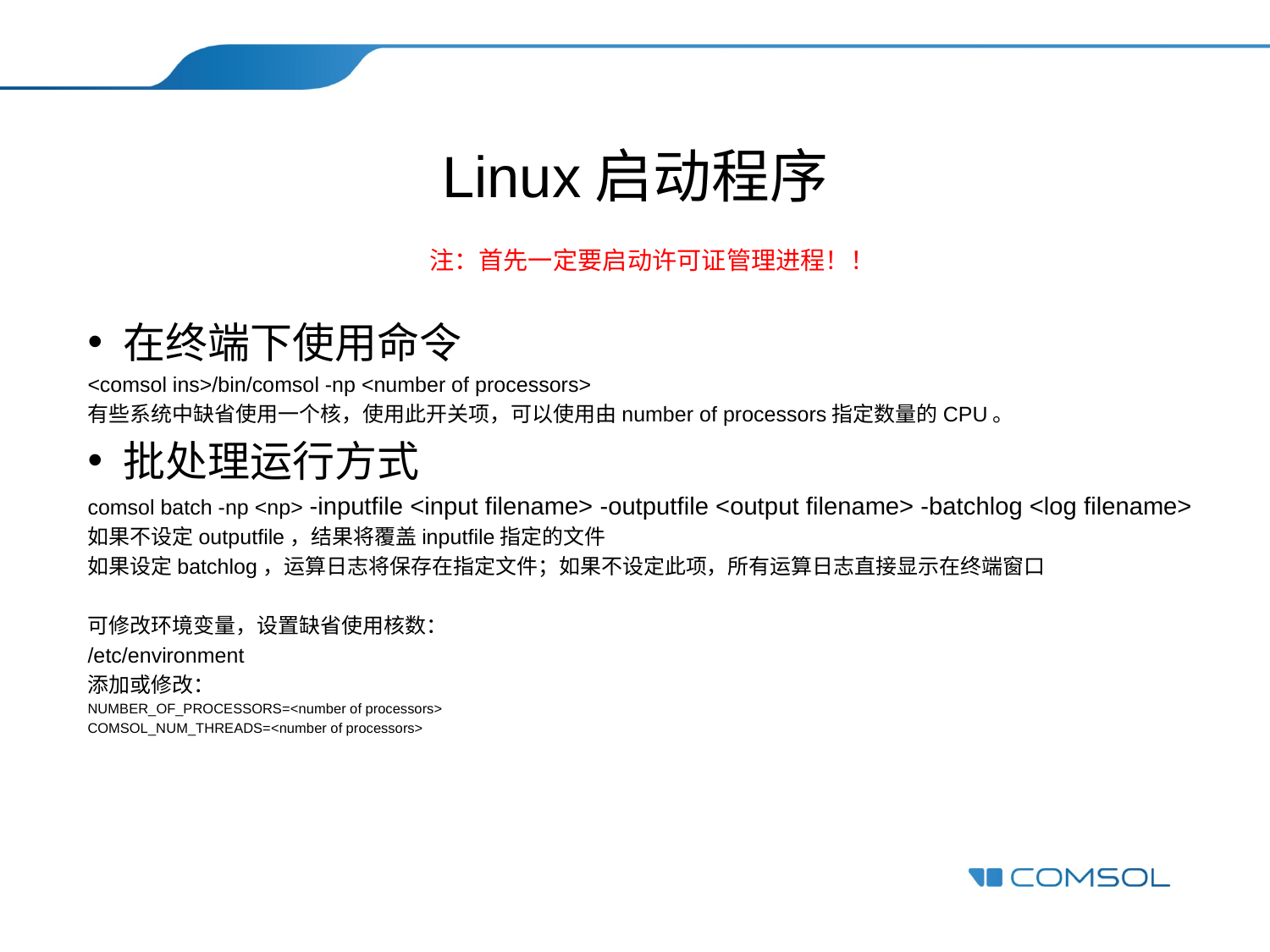

# Linux启动程序
注：首先一定要启动许可证管理进程！！
在终端下使用命令
<comsol ins>/bin/comsol -np <number of processors>
有些系统中缺省使用一个核，使用此开关项，可以使用由number of processors指定数量的CPU。
批处理运行方式
comsol batch -np <np> -inputfile <input filename> -outputfile <output filename> -batchlog <log filename>
如果不设定outputfile，结果将覆盖inputfile指定的文件
如果设定batchlog，运算日志将保存在指定文件；如果不设定此项，所有运算日志直接显示在终端窗口

可修改环境变量，设置缺省使用核数：
/etc/environment
添加或修改：
NUMBER_OF_PROCESSORS=<number of processors>
COMSOL_NUM_THREADS=<number of processors>